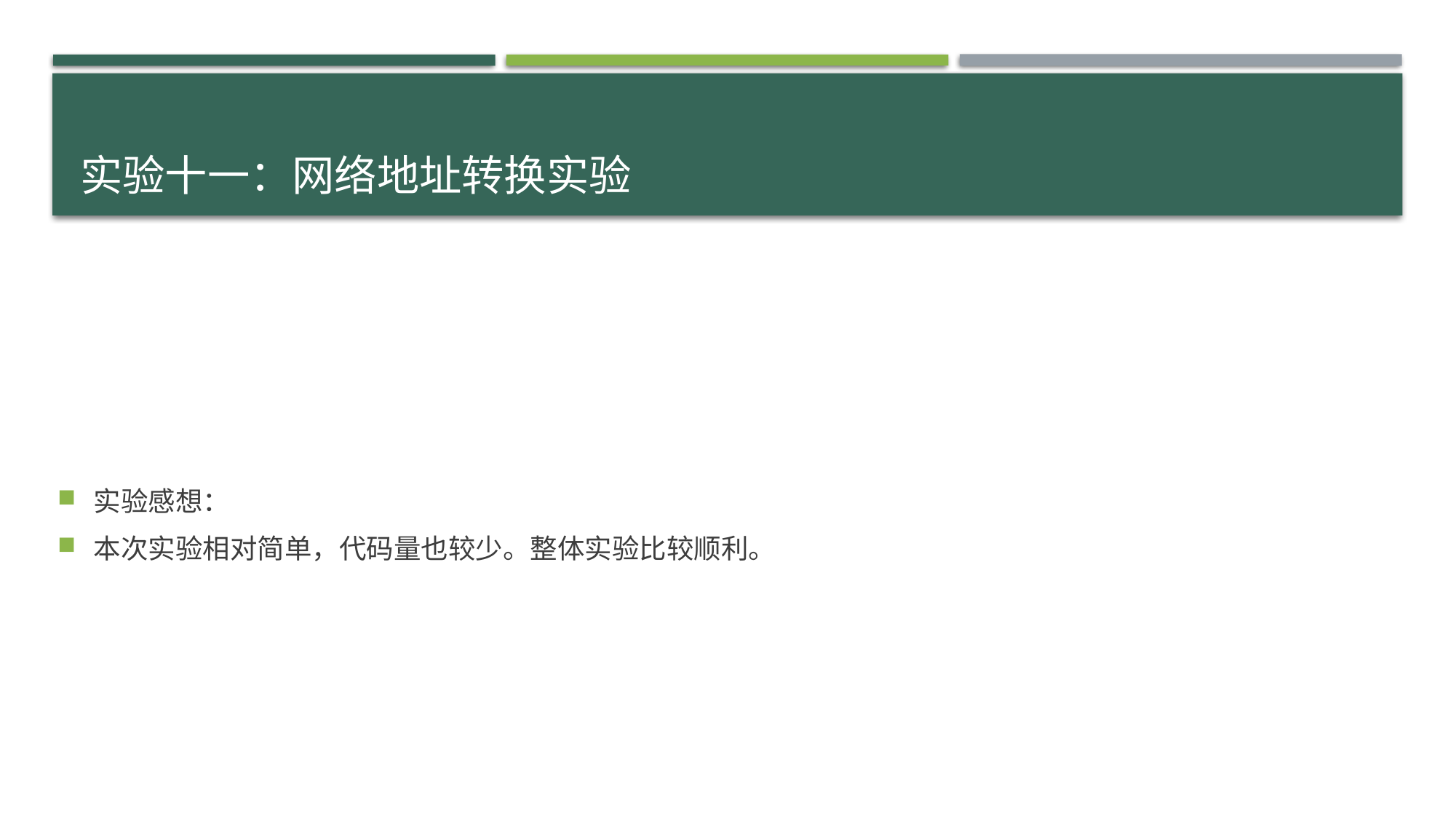

# 实验十一：网络地址转换实验
实验感想：
本次实验相对简单，代码量也较少。整体实验比较顺利。